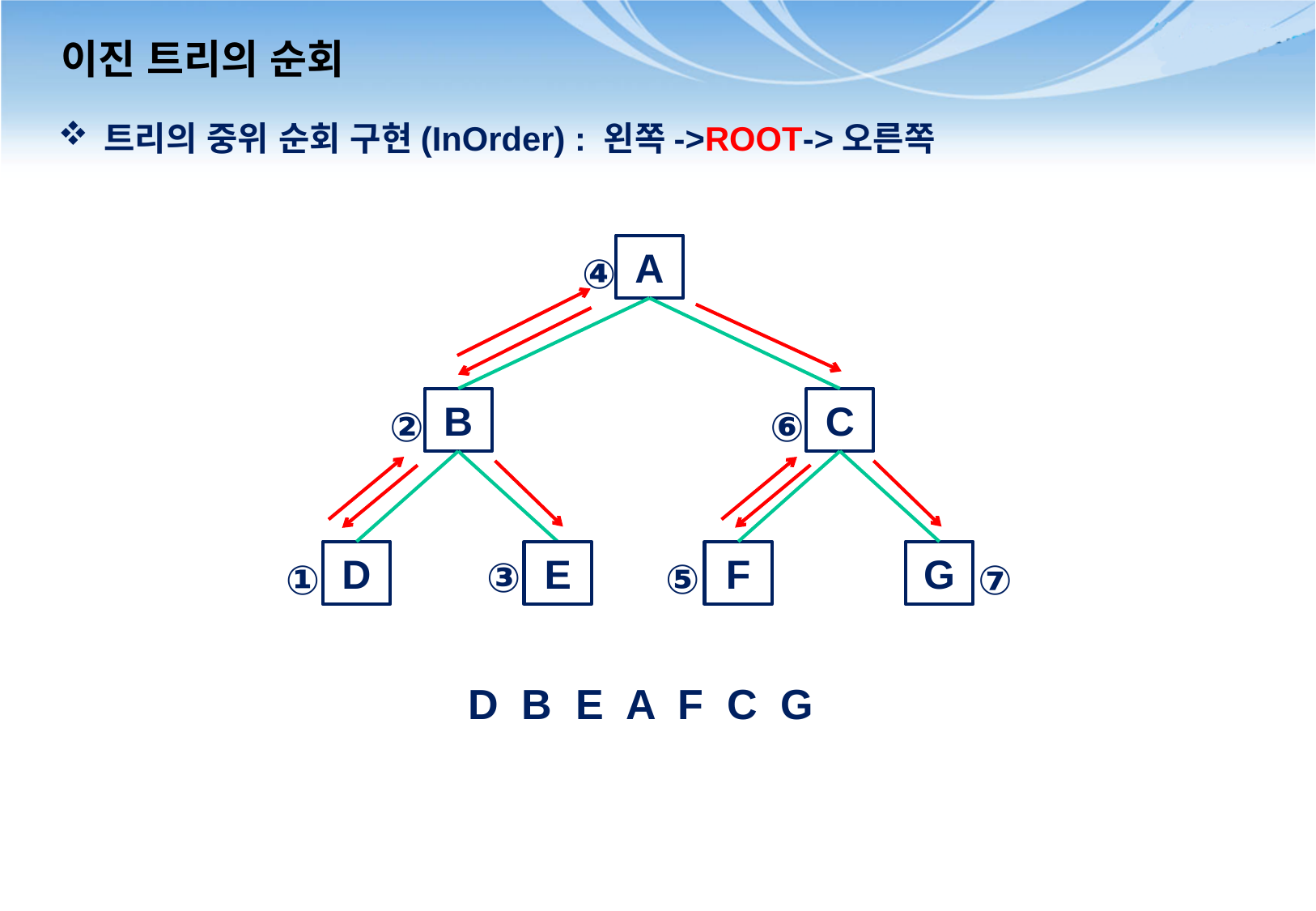

# 이진 트리의 순회
트리의 중위 순회 구현(InOrder) : 왼쪽->ROOT->오른쪽
A
B
C
D
E
F
G
④
②
⑥
③
⑤
①
⑦
D  B  E  A  F  C  G